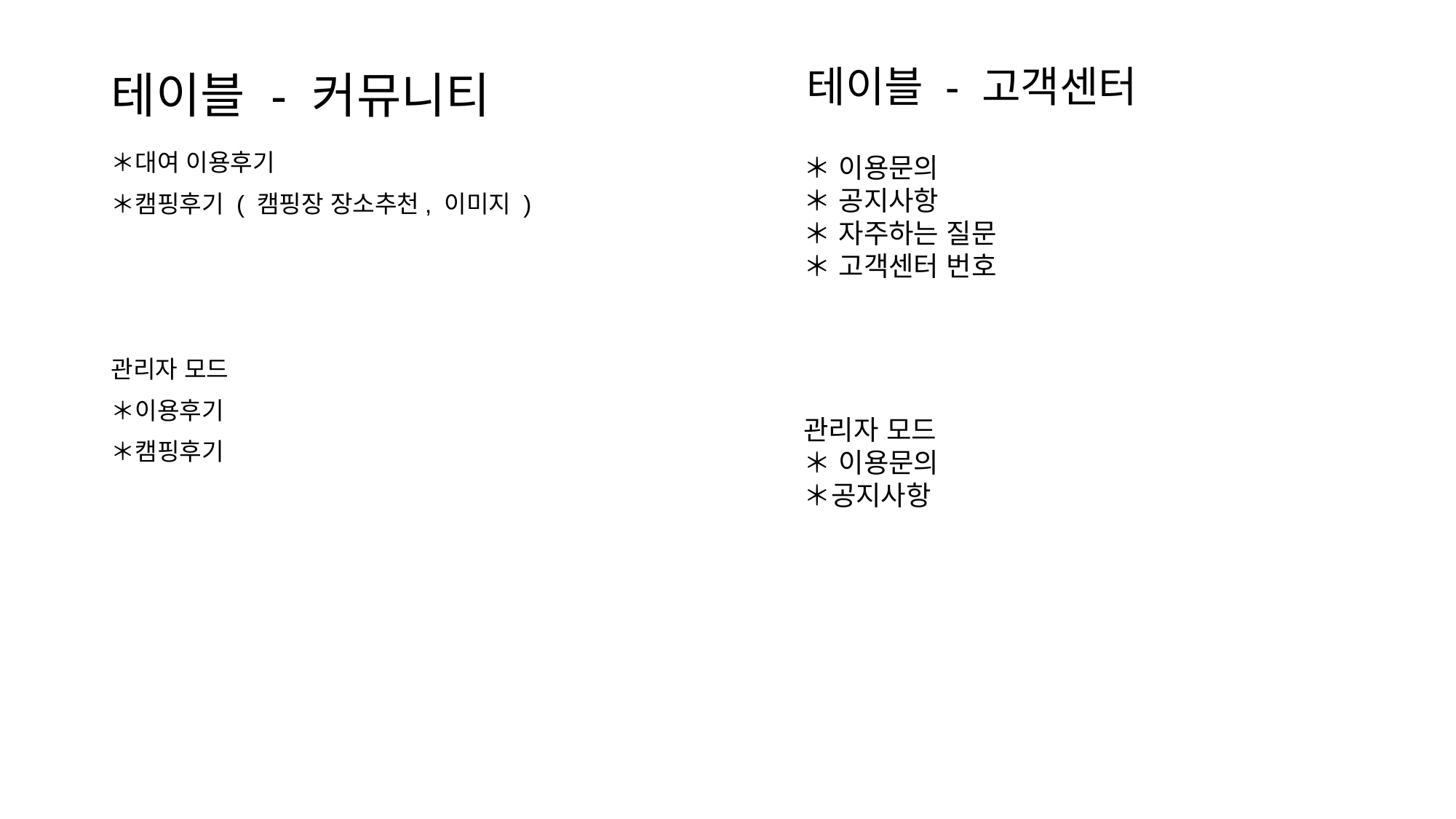

# 테이블 - 커뮤니티
테이블 - 고객센터
＊대여 이용후기
＊캠핑후기 ( 캠핑장 장소추천, 이미지 )

관리자 모드
＊이용후기
＊캠핑후기
＊ 이용문의
＊ 공지사항
＊ 자주하는 질문
＊ 고객센터 번호

관리자 모드
＊ 이용문의
＊공지사항